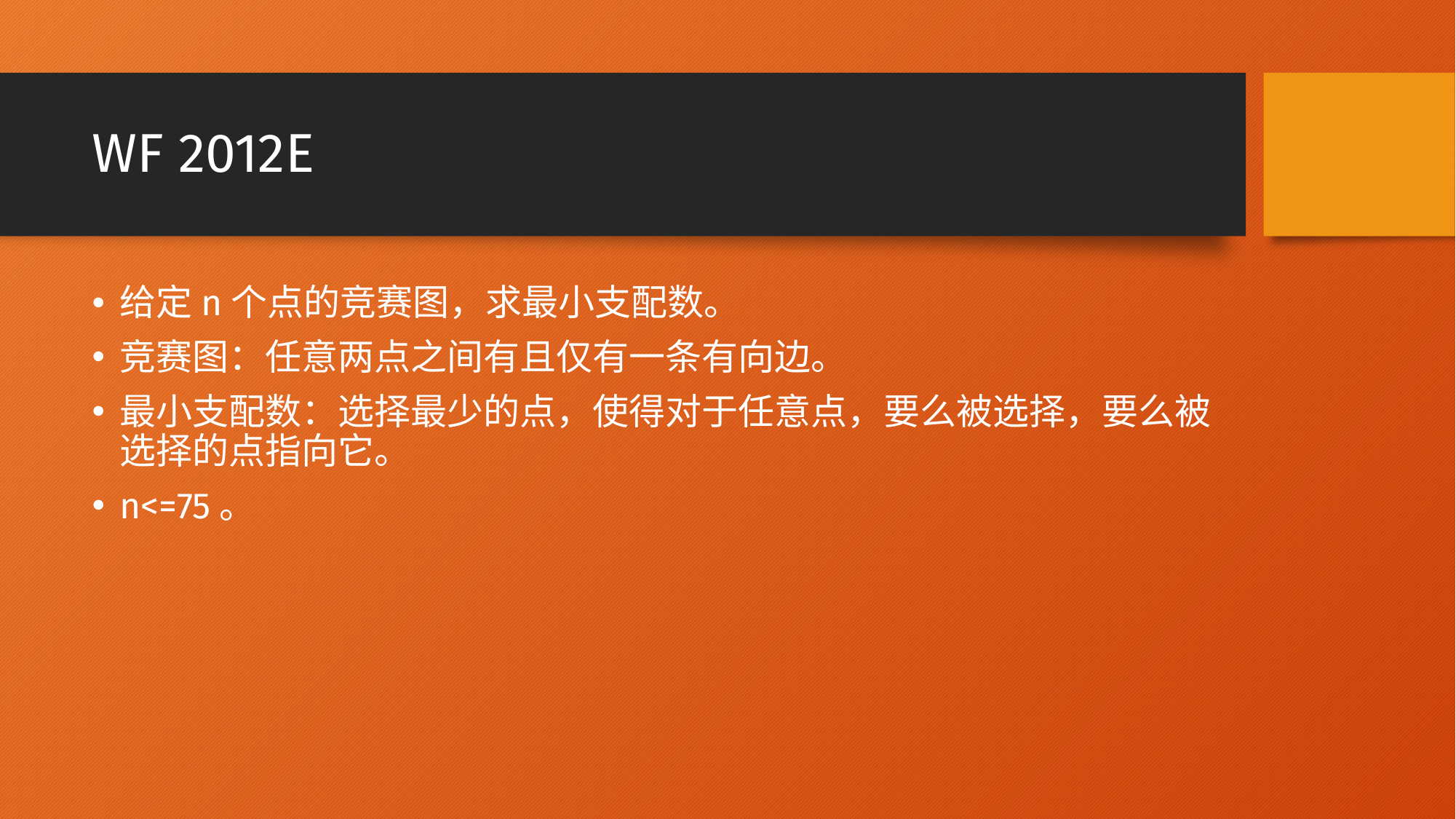

# WF 2012E
给定n个点的竞赛图，求最小支配数。
竞赛图：任意两点之间有且仅有一条有向边。
最小支配数：选择最少的点，使得对于任意点，要么被选择，要么被选择的点指向它。
n<=75。